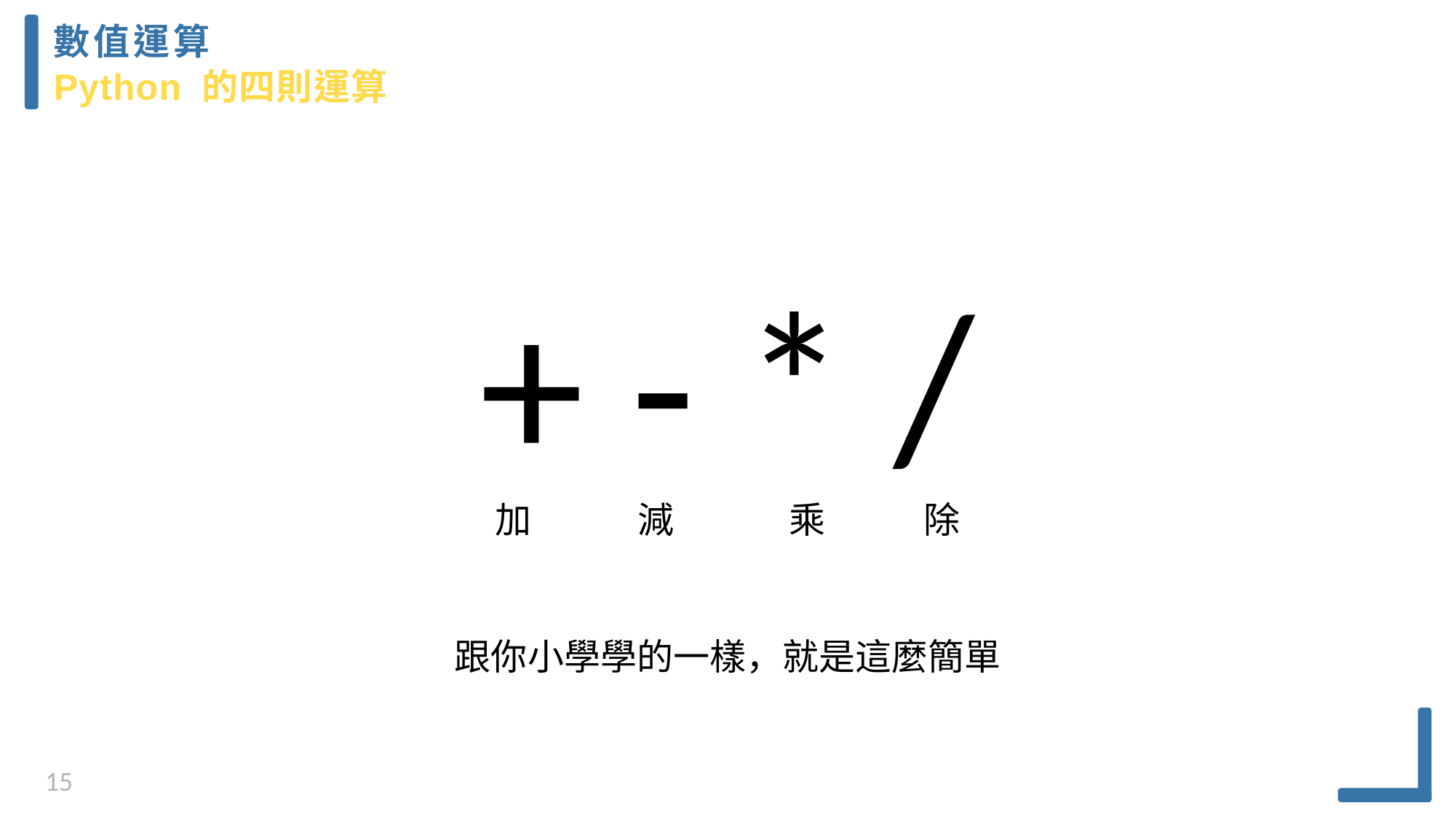

數值運算
Python 的四則運算
+ - * /
加             減              乘            除
跟你小學學的一樣，就是這麼簡單

15